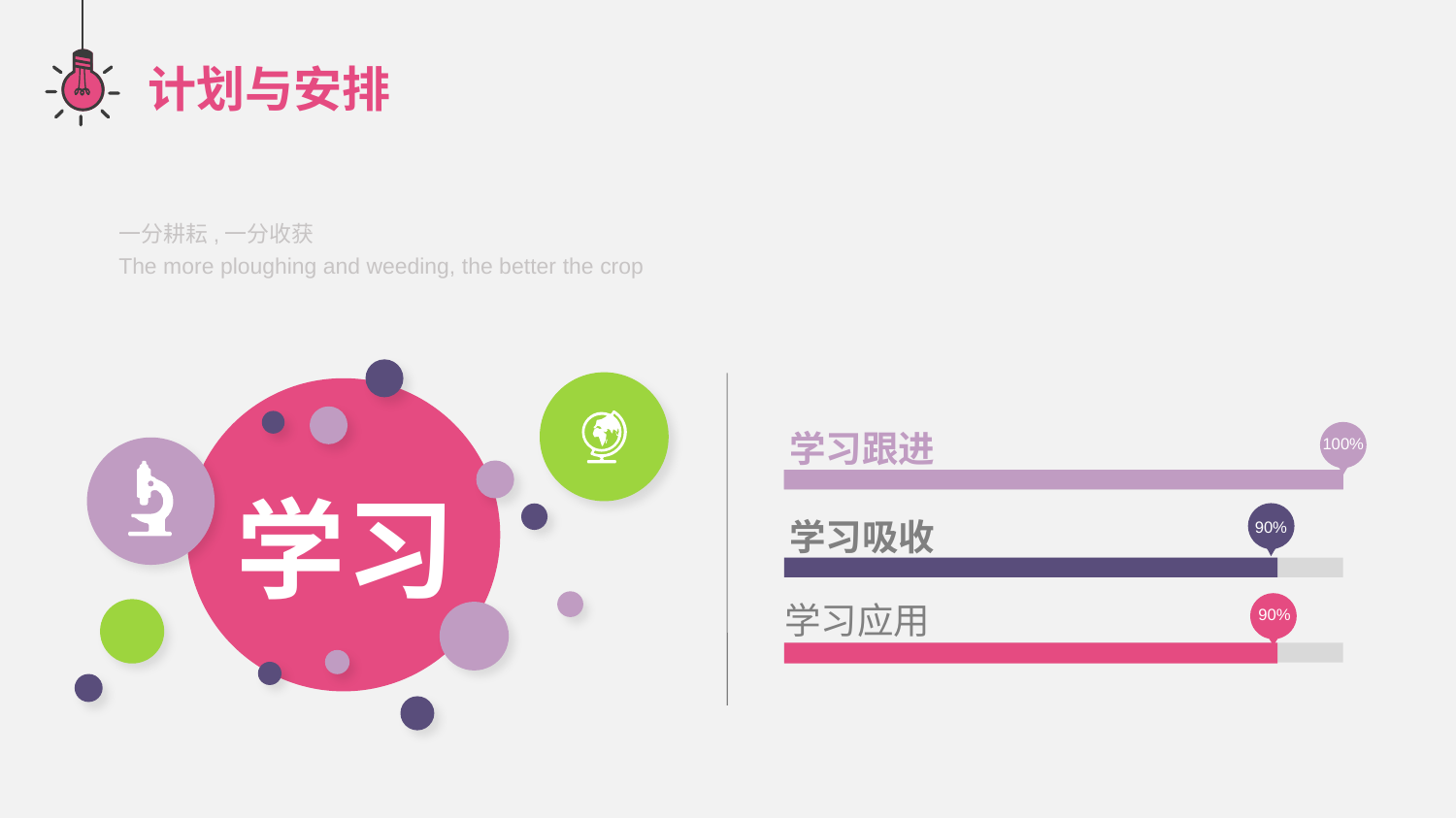

计划与安排
一分耕耘,一分收获
The more ploughing and weeding, the better the crop

学习跟进

100%

学习

学习吸收
90%

学习应用

90%